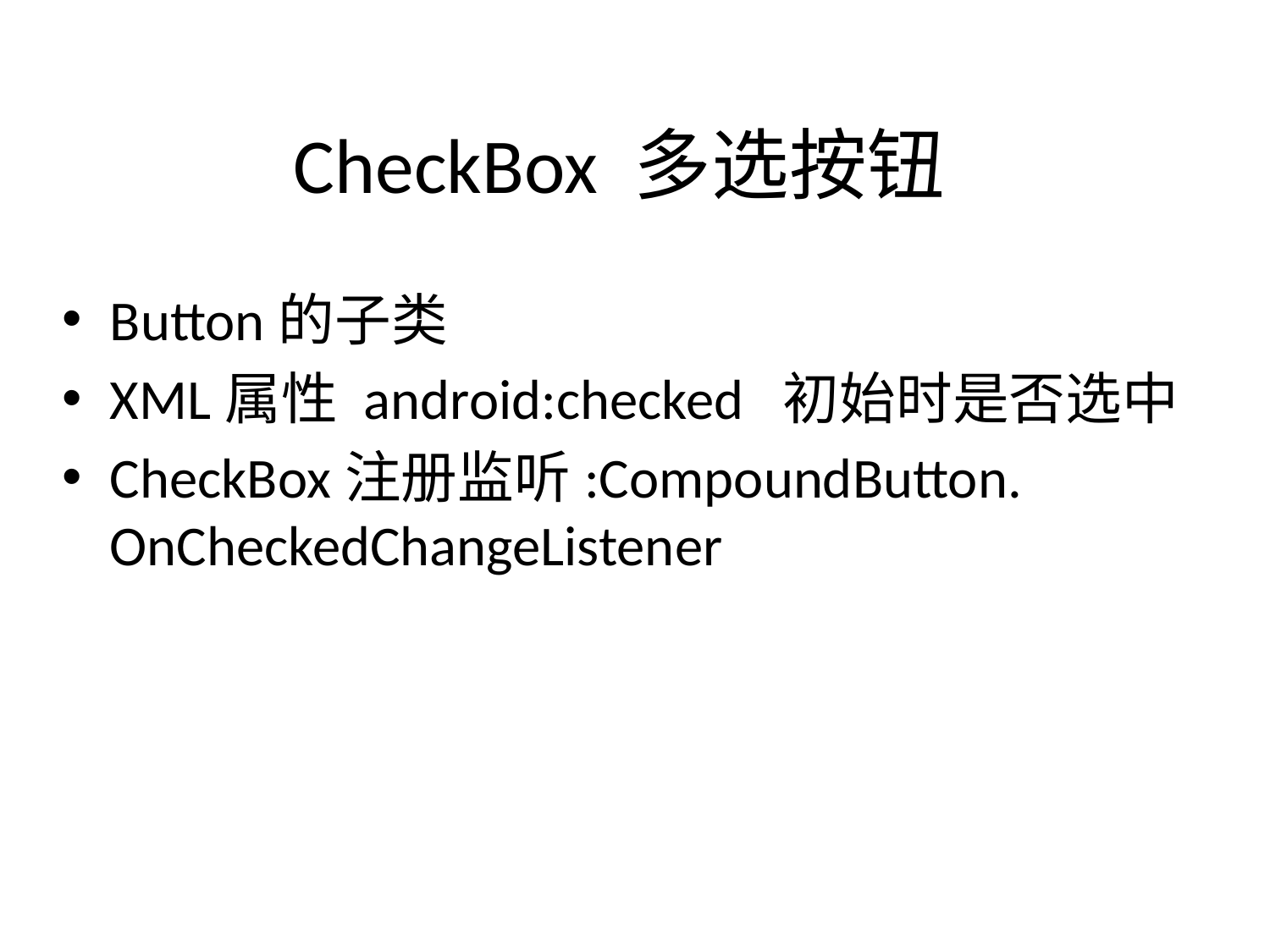

# CheckBox 多选按钮
Button的子类
XML属性 android:checked  初始时是否选中
CheckBox注册监听:CompoundButton. OnCheckedChangeListener